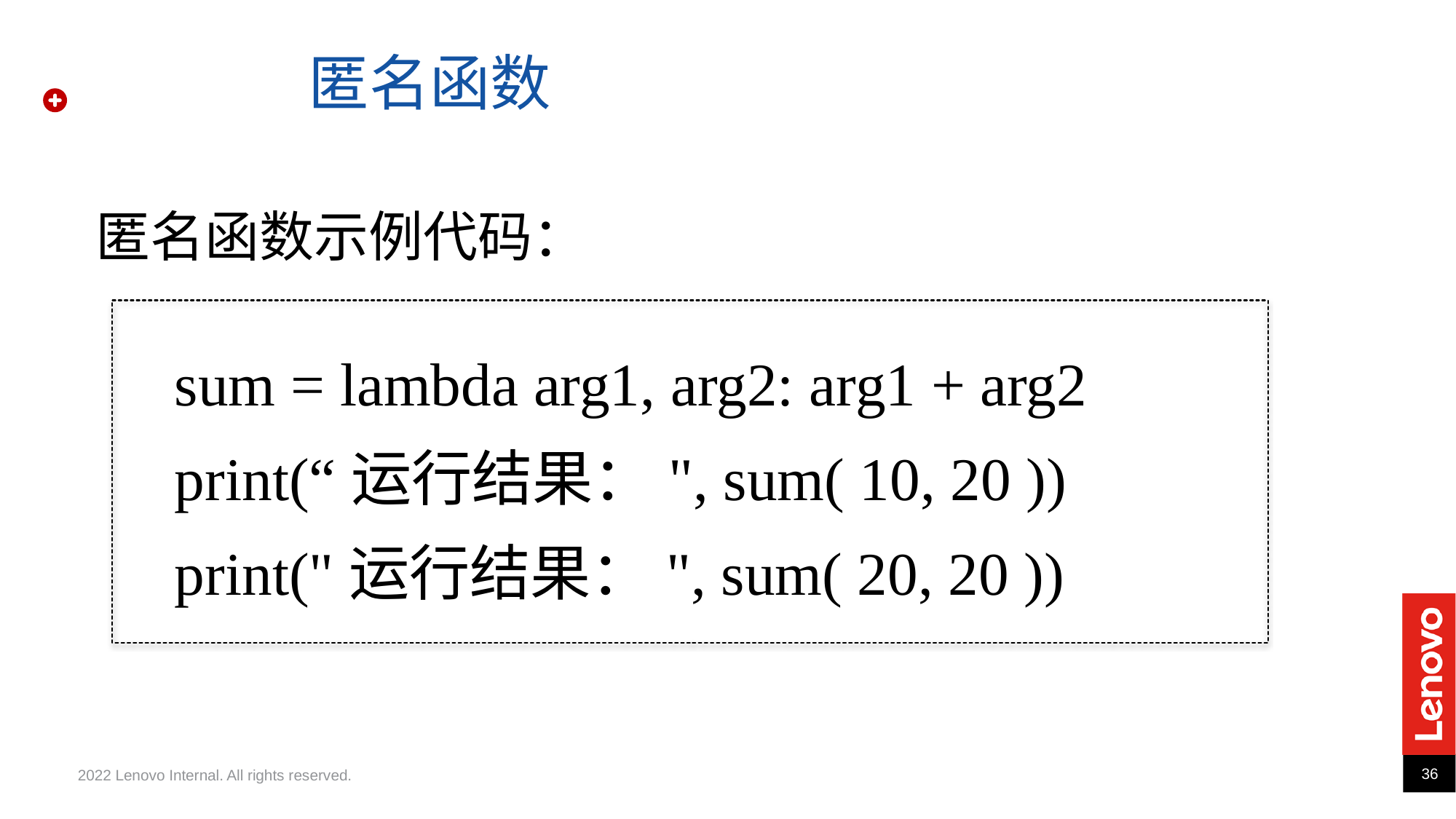

匿名函数
匿名函数示例代码：

sum = lambda arg1, arg2: arg1 + arg2
print(“运行结果：", sum( 10, 20 ))
print("运行结果：", sum( 20, 20 ))